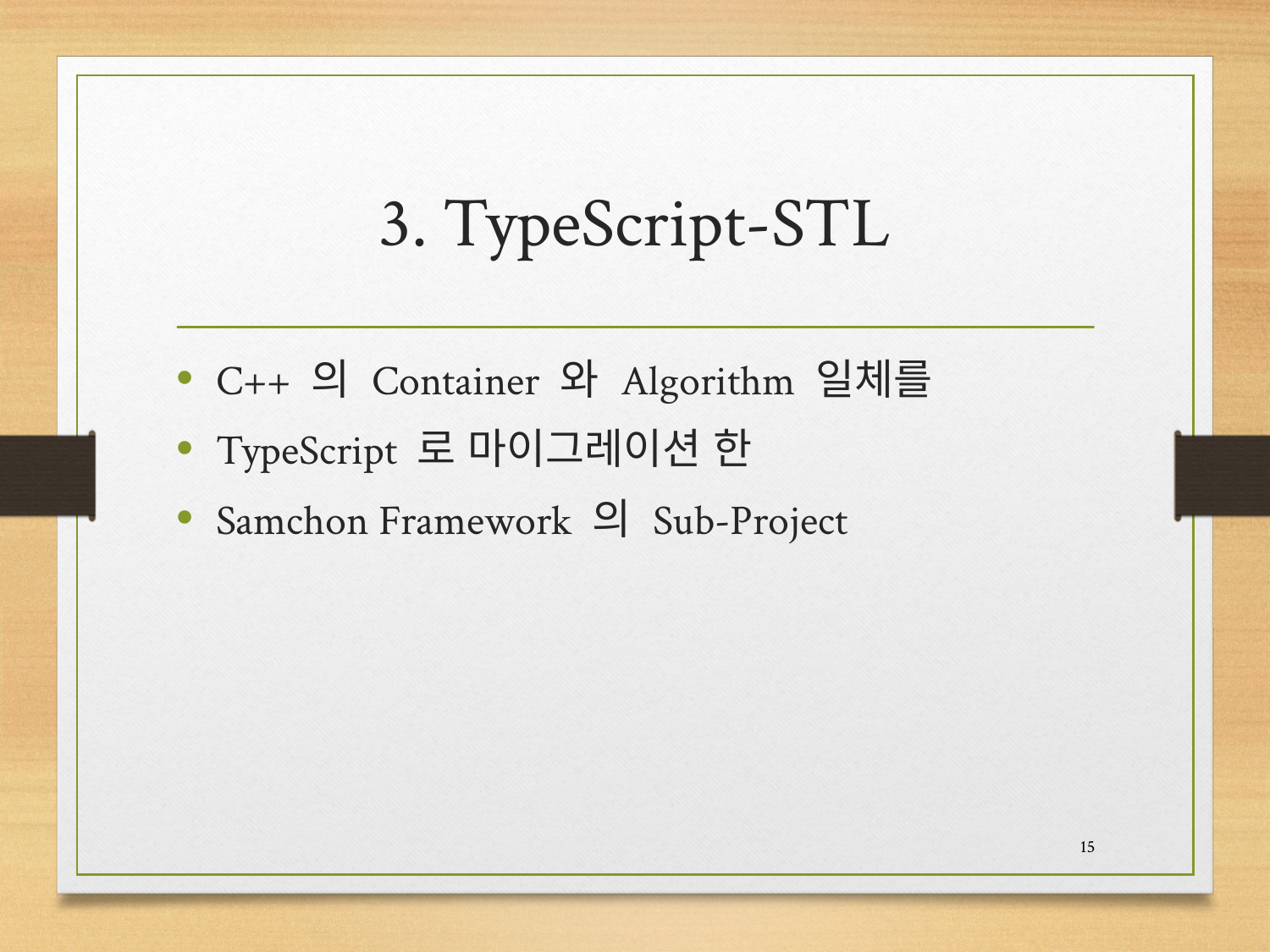

# 3. TypeScript-STL
C++ 의 Container 와 Algorithm 일체를
TypeScript 로 마이그레이션 한
Samchon Framework 의 Sub-Project

15